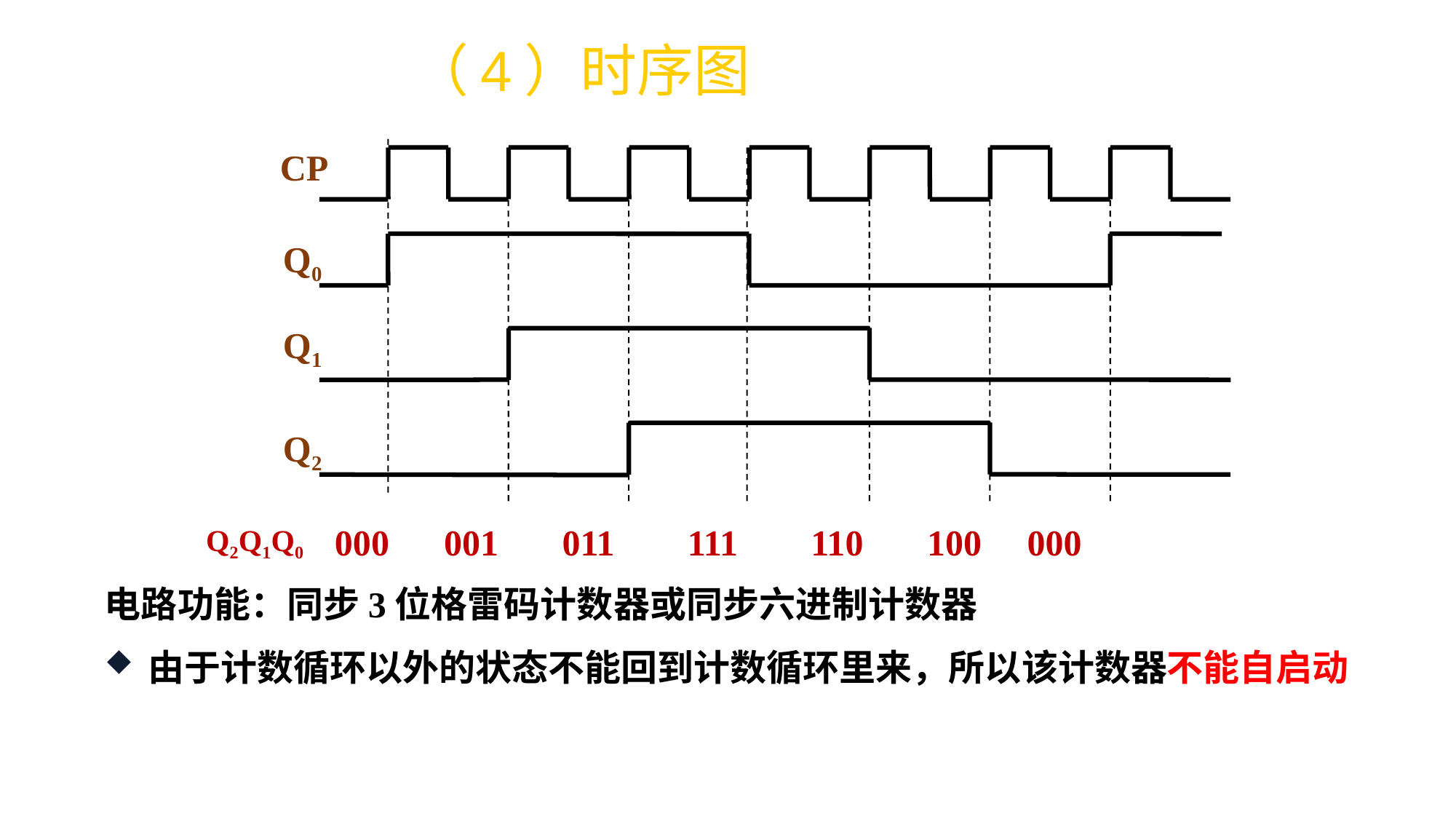

# （4）时序图

CP

Q0

Q1

Q2

000      001       011        111        110       100     000
Q2Q1Q0
电路功能：同步3位格雷码计数器或同步六进制计数器
由于计数循环以外的状态不能回到计数循环里来，所以该计数器不能自启动